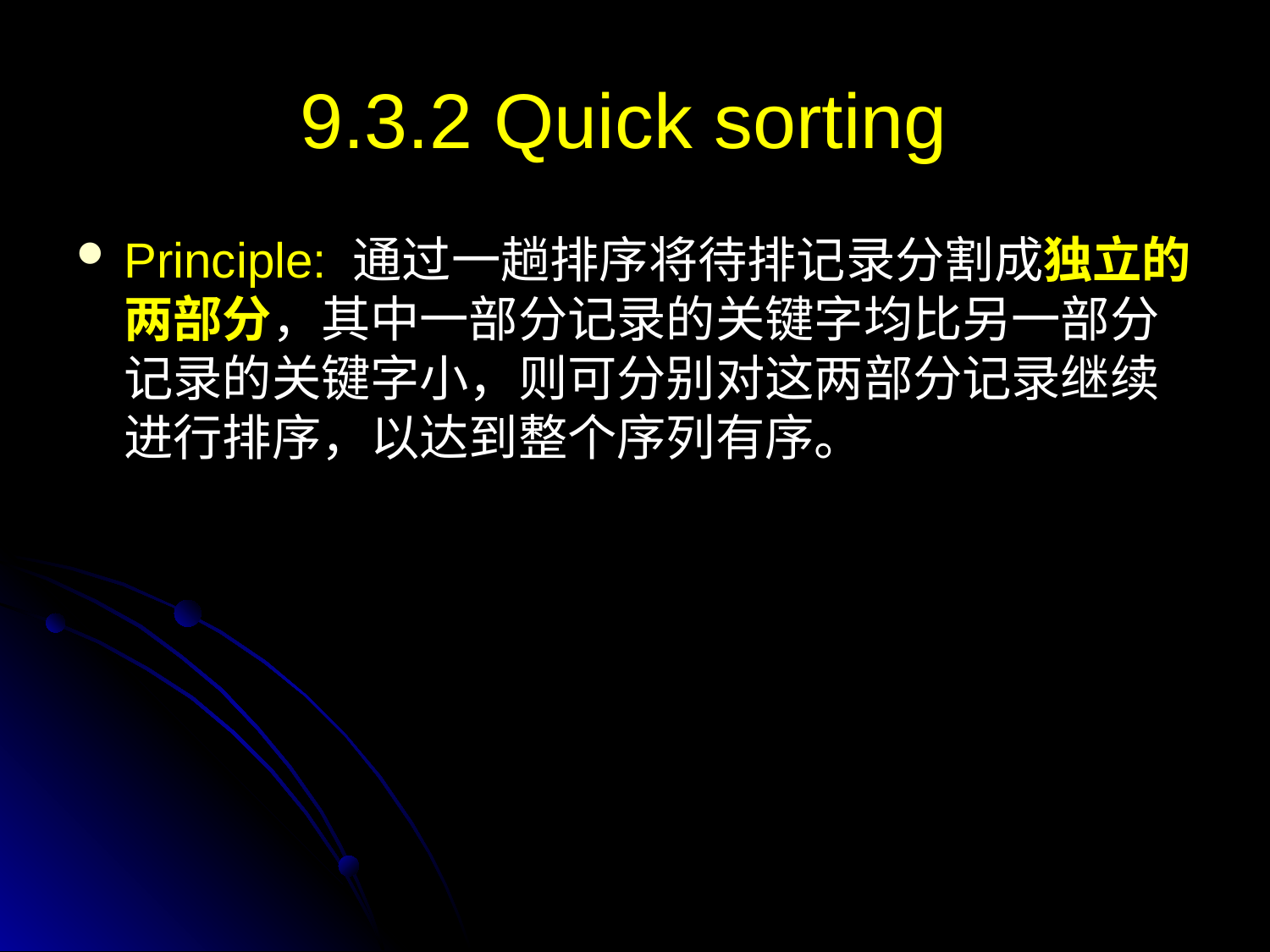

# 9.3.2 Quick sorting

Principle: 通过一趟排序将待排记录分割成独立的两部分，其中一部分记录的关键字均比另一部分记录的关键字小，则可分别对这两部分记录继续进行排序，以达到整个序列有序。